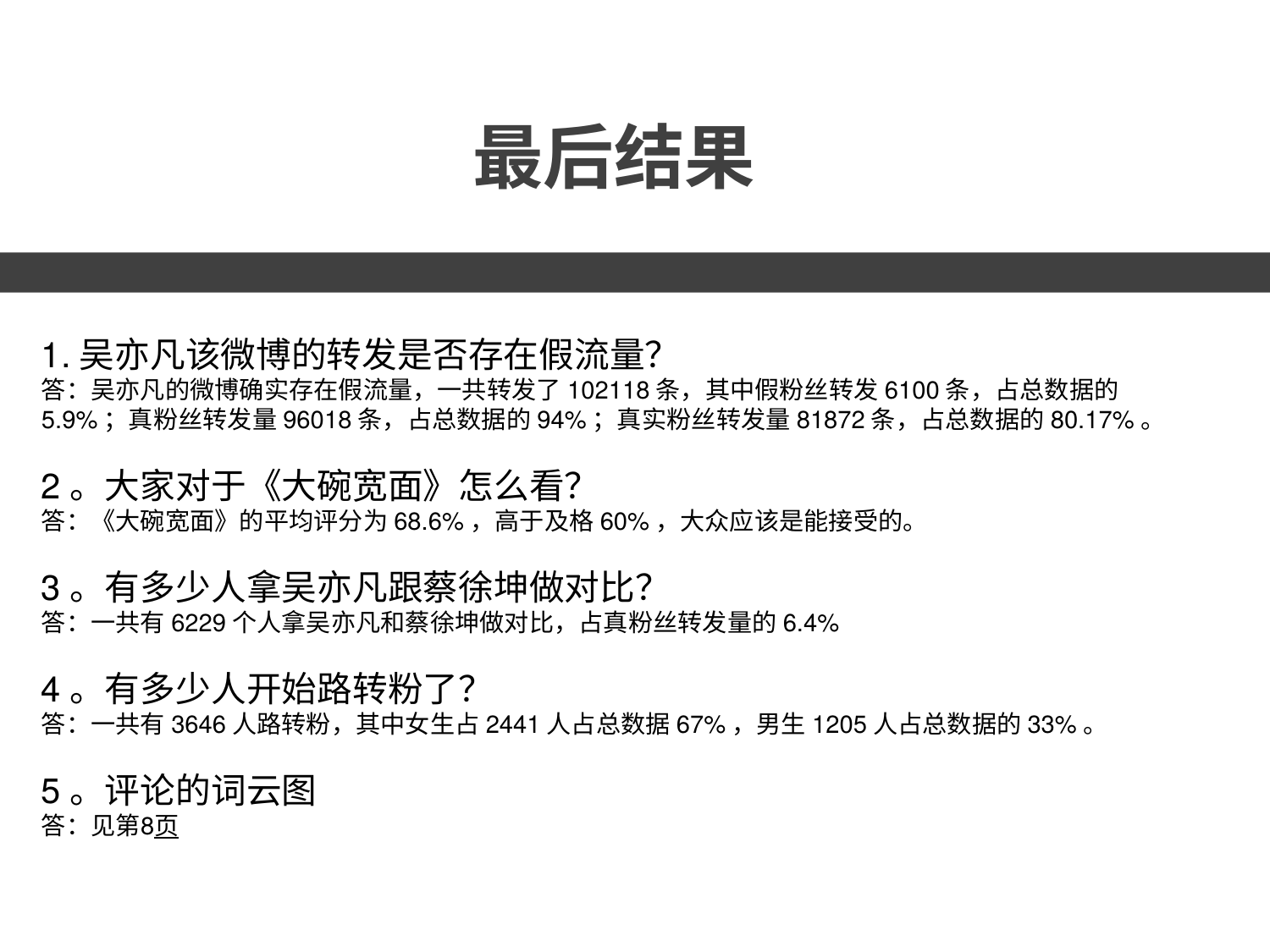

最后结果

1.吴亦凡该微博的转发是否存在假流量？
答：吴亦凡的微博确实存在假流量，一共转发了102118条，其中假粉丝转发6100条，占总数据的5.9%；真粉丝转发量96018条，占总数据的94%；真实粉丝转发量81872条，占总数据的80.17%。

2。大家对于《大碗宽面》怎么看？
答：《大碗宽面》的平均评分为68.6%，高于及格60%，大众应该是能接受的。

3。有多少人拿吴亦凡跟蔡徐坤做对比？
答：一共有6229个人拿吴亦凡和蔡徐坤做对比，占真粉丝转发量的6.4%

4。有多少人开始路转粉了？
答：一共有3646人路转粉，其中女生占2441人占总数据67%，男生1205人占总数据的33%。

5。评论的词云图
答：见第8页